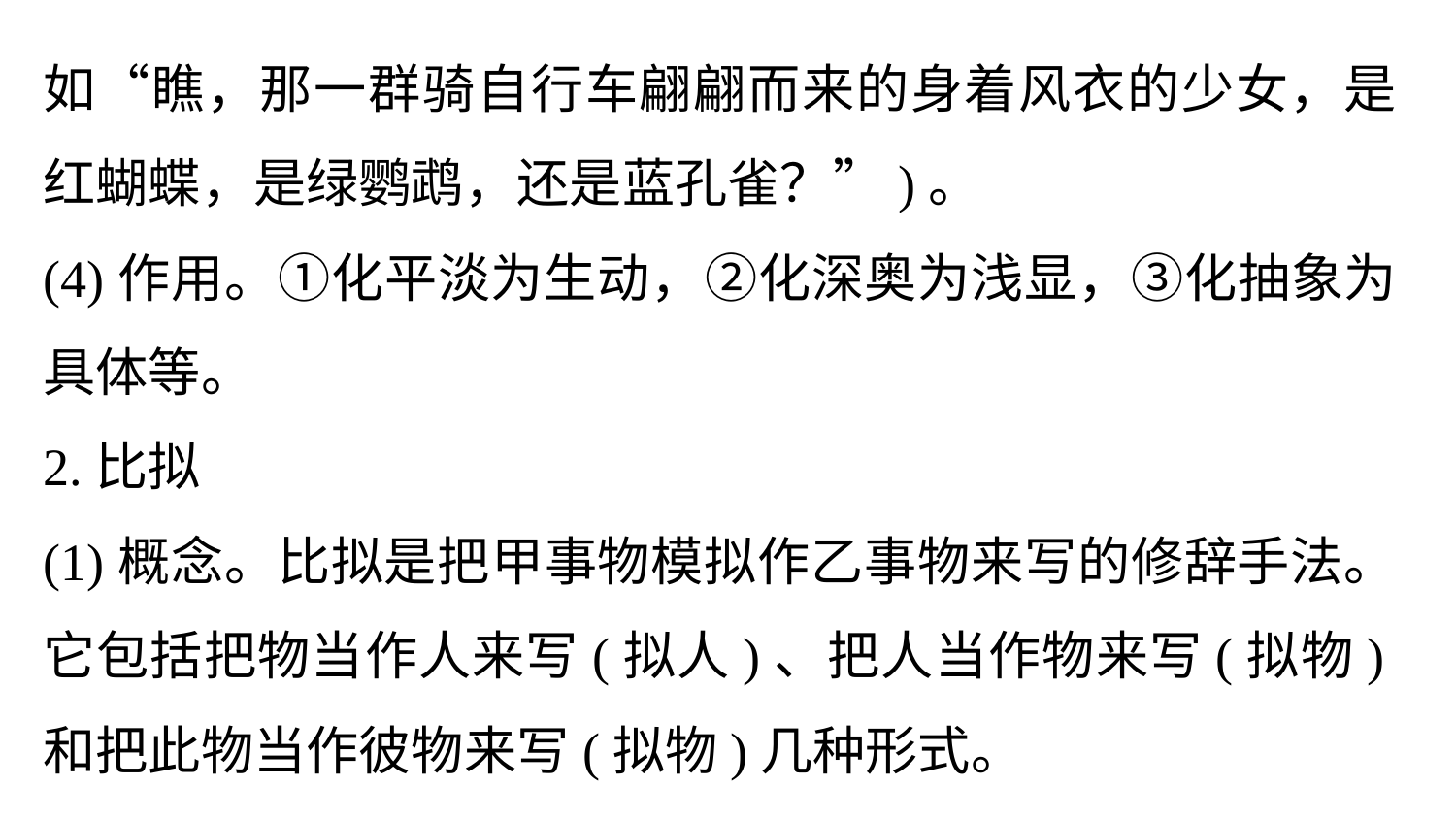

如“瞧，那一群骑自行车翩翩而来的身着风衣的少女，是红蝴蝶，是绿鹦鹉，还是蓝孔雀？”)。
(4)作用。①化平淡为生动，②化深奥为浅显，③化抽象为具体等。
2.比拟
(1)概念。比拟是把甲事物模拟作乙事物来写的修辞手法。它包括把物当作人来写(拟人)、把人当作物来写(拟物)和把此物当作彼物来写(拟物)几种形式。